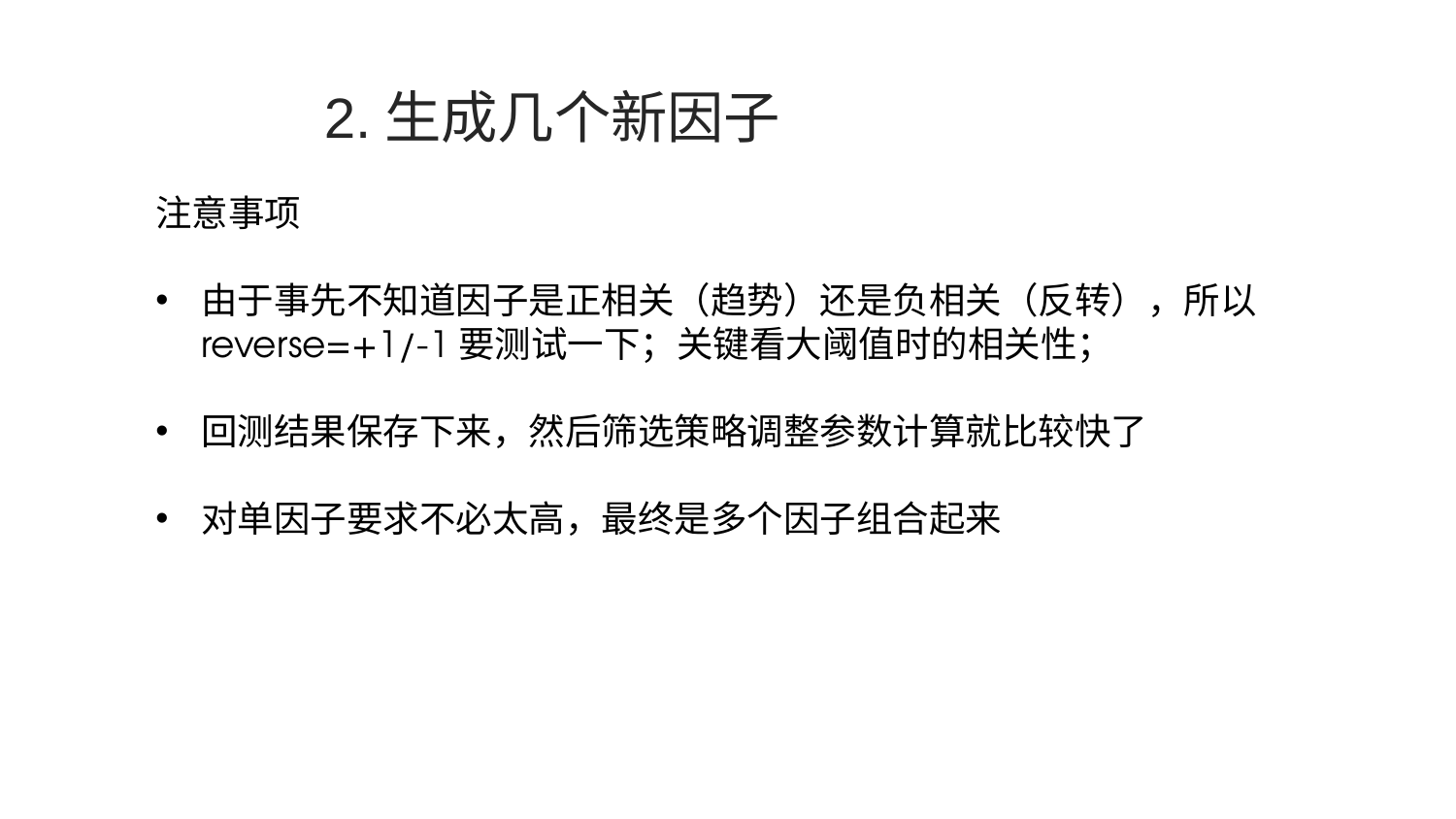

2.生成几个新因子
注意事项

由于事先不知道因子是正相关（趋势）还是负相关（反转），所以reverse=+1/-1要测试一下；关键看大阈值时的相关性；

回测结果保存下来，然后筛选策略调整参数计算就比较快了

对单因子要求不必太高，最终是多个因子组合起来